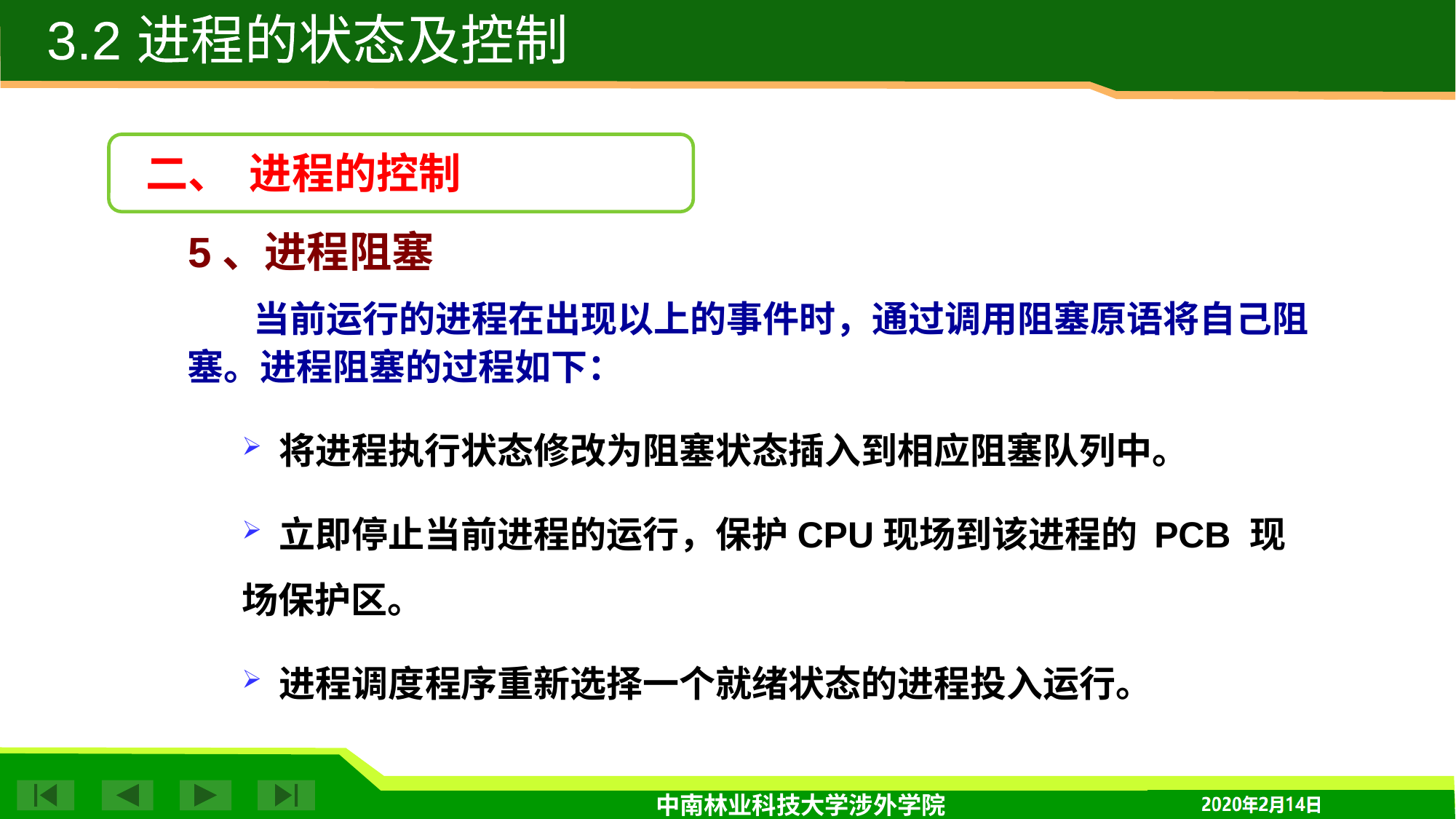

3.2 进程的状态及控制

二、  进程的控制
5、进程阻塞
       当前运行的进程在出现以上的事件时，通过调用阻塞原语将自己阻塞。进程阻塞的过程如下：
 将进程执行状态修改为阻塞状态插入到相应阻塞队列中。
 立即停止当前进程的运行，保护CPU现场到该进程的 PCB 现场保护区。
 进程调度程序重新选择一个就绪状态的进程投入运行。